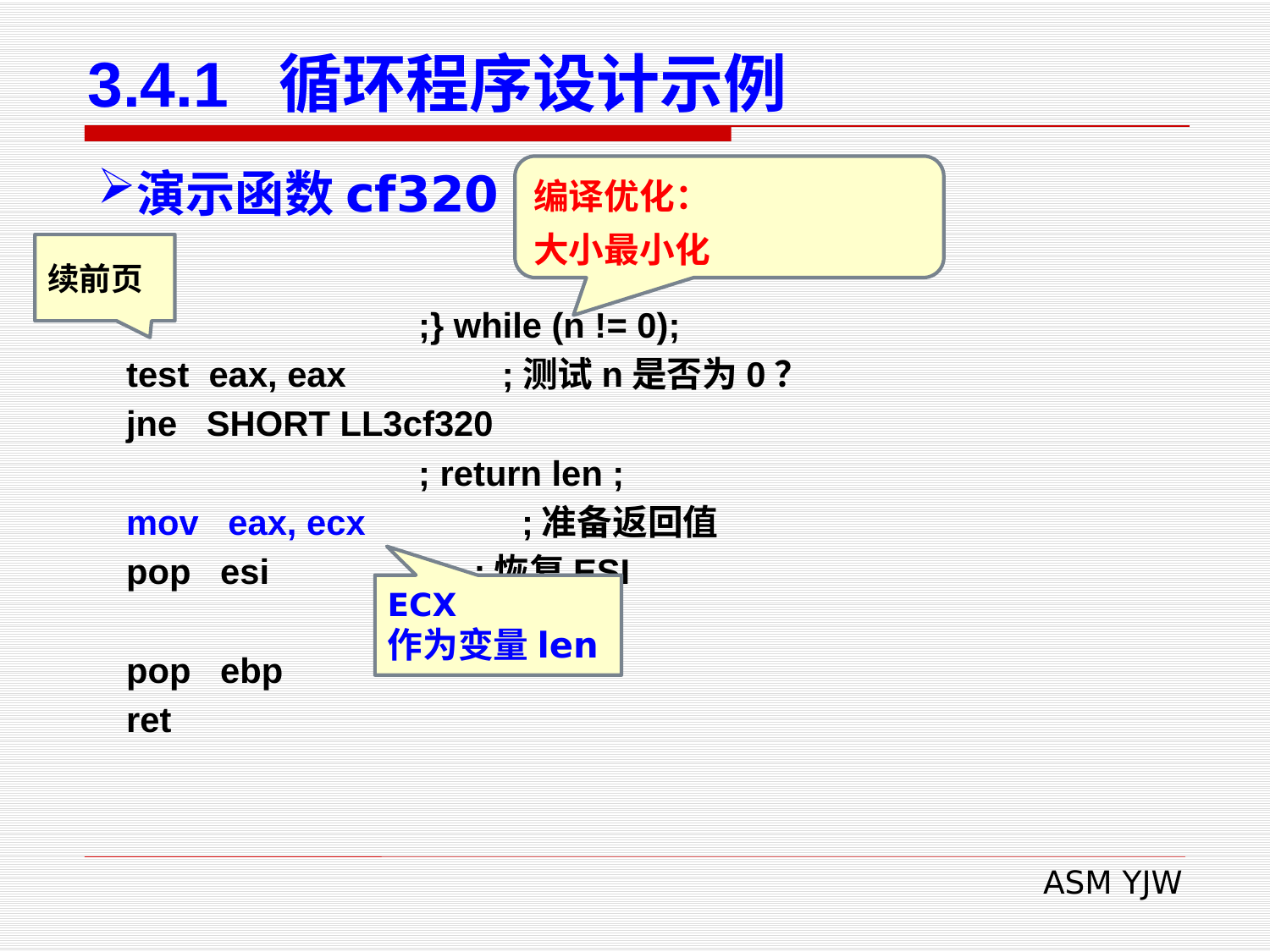

# 3.4.1  循环程序设计示例
演示函数cf320
编译优化：
大小最小化
续前页
                                  ;} while (n != 0);
    test  eax, eax                ;测试n是否为0？
    jne   SHORT LL3cf320
                                  ; return len ;
    mov   eax, ecx                ;准备返回值
    pop   esi                     ;恢复ESI
                                      ;}
    pop   ebp
    ret
ECX
作为变量len